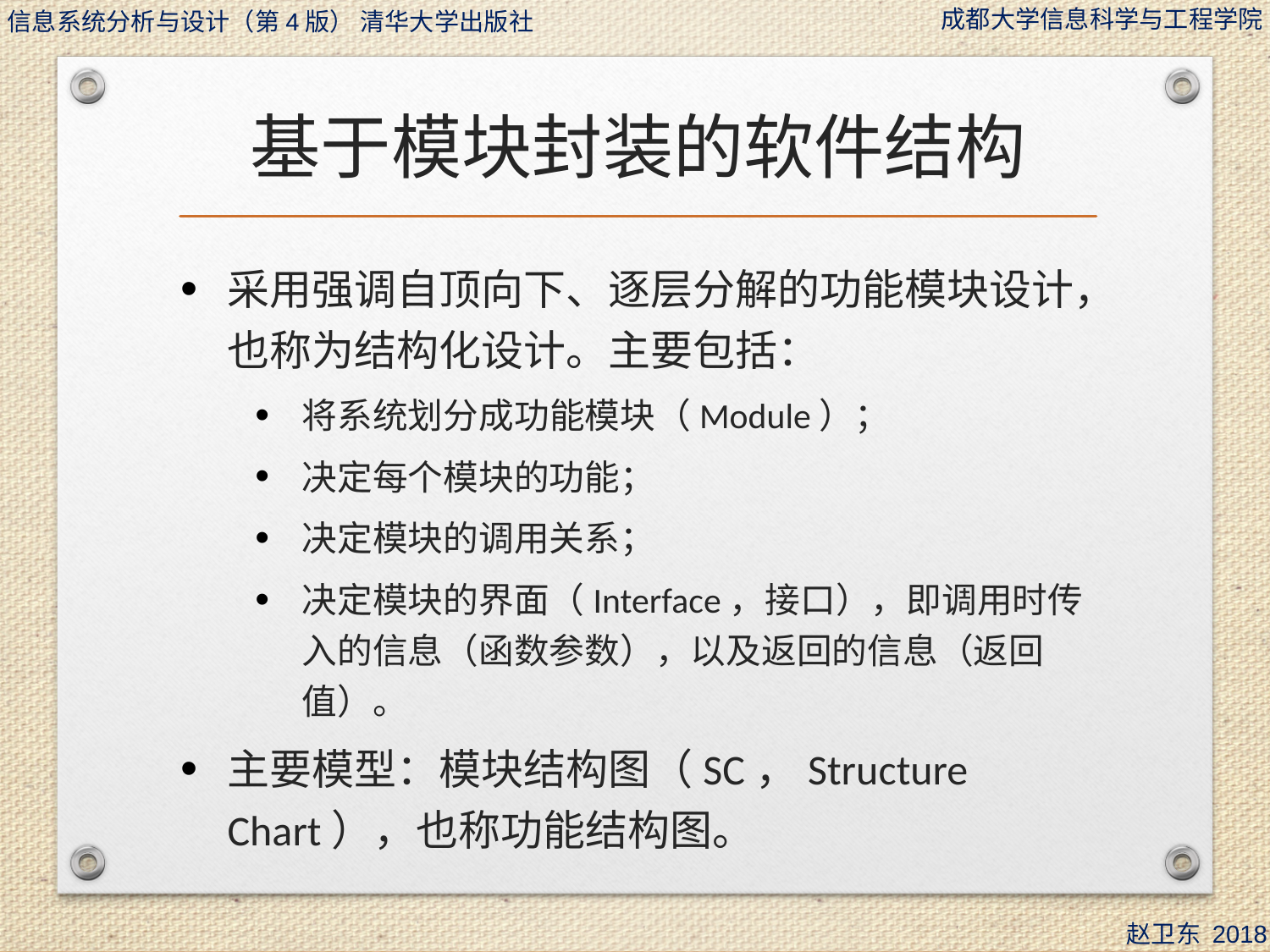

# 基于模块封装的软件结构
采用强调自顶向下、逐层分解的功能模块设计，也称为结构化设计。主要包括：
将系统划分成功能模块（Module）；
决定每个模块的功能；
决定模块的调用关系；
决定模块的界面（Interface，接口），即调用时传入的信息（函数参数），以及返回的信息（返回值）。
主要模型：模块结构图（SC，Structure Chart），也称功能结构图。